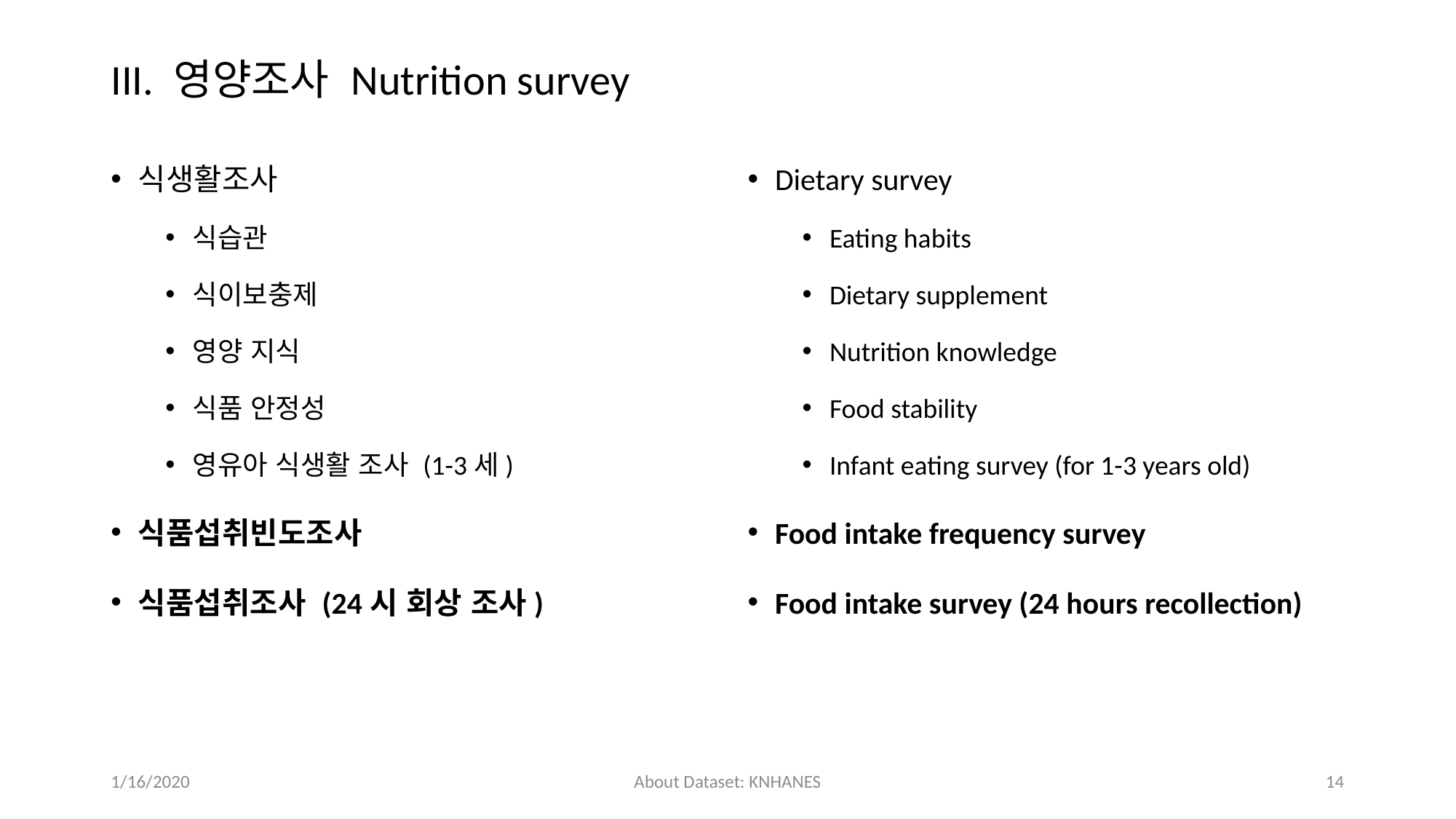

# III. 영양조사 Nutrition survey
식생활조사
식습관
식이보충제
영양 지식
식품 안정성
영유아 식생활 조사 (1-3세)
식품섭취빈도조사
식품섭취조사 (24시 회상 조사)
Dietary survey
Eating habits
Dietary supplement
Nutrition knowledge
Food stability
Infant eating survey (for 1-3 years old)
Food intake frequency survey
Food intake survey (24 hours recollection)
1/16/2020
About Dataset: KNHANES
14